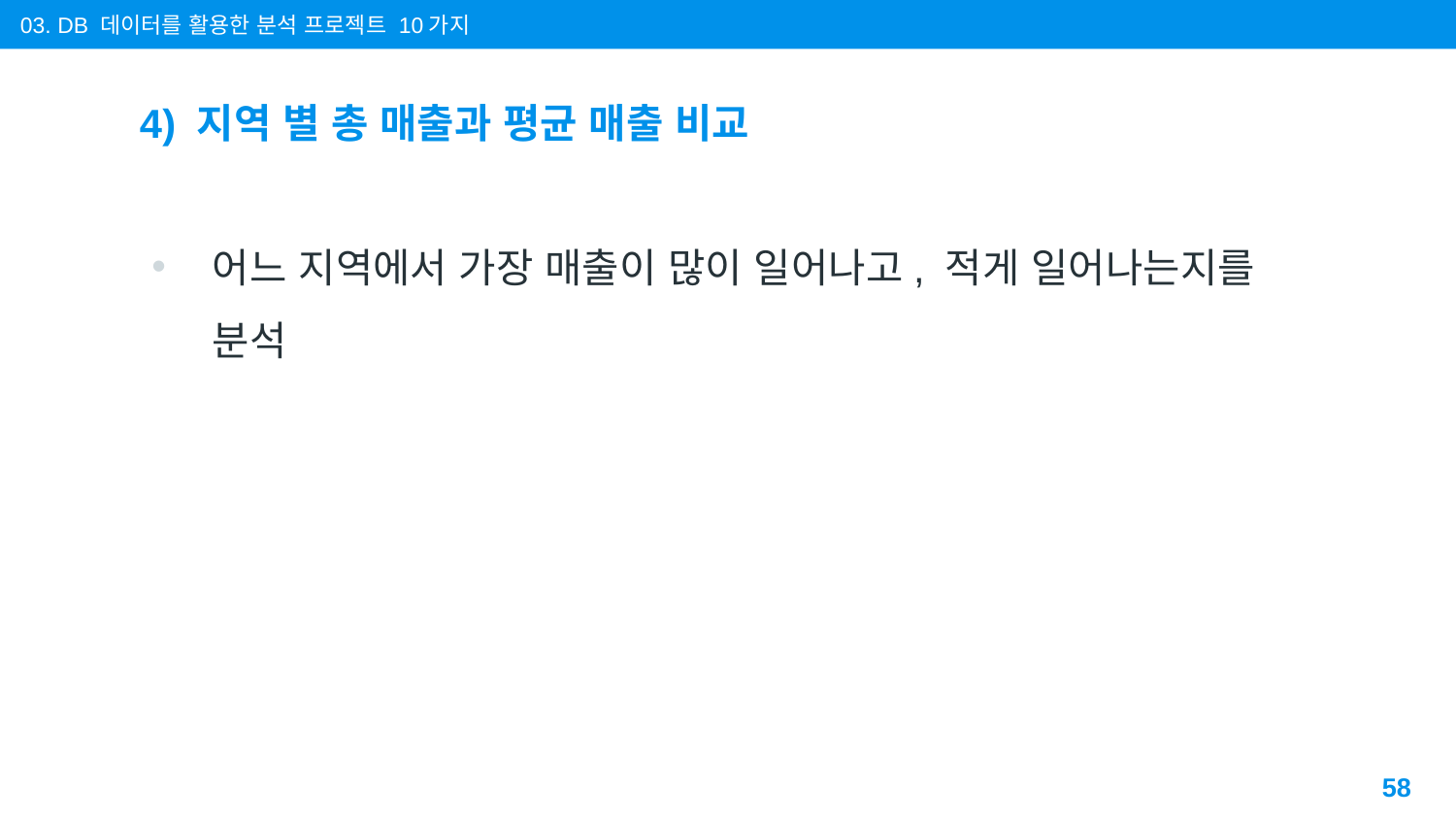

03. DB 데이터를 활용한 분석 프로젝트 10가지
# 4) 지역 별 총 매출과 평균 매출 비교
어느 지역에서 가장 매출이 많이 일어나고, 적게 일어나는지를 분석
58